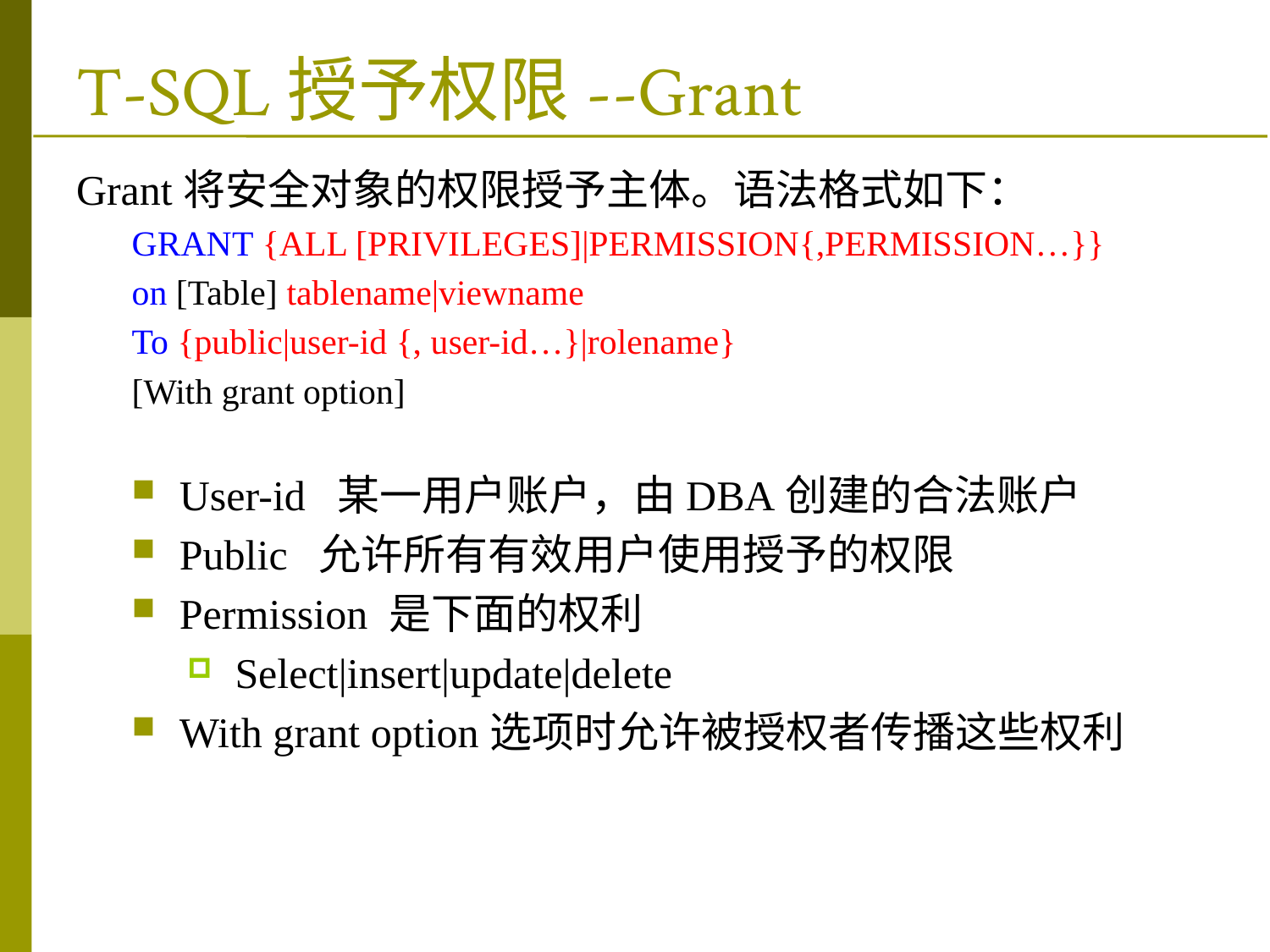

# T-SQL授予权限--Grant
Grant将安全对象的权限授予主体。语法格式如下：
GRANT {ALL [PRIVILEGES]|PERMISSION{,PERMISSION…}}
on [Table] tablename|viewname
To {public|user-id {, user-id…}|rolename}
[With grant option]

User-id  某一用户账户，由DBA创建的合法账户
Public  允许所有有效用户使用授予的权限
Permission 是下面的权利
Select|insert|update|delete
With grant option选项时允许被授权者传播这些权利